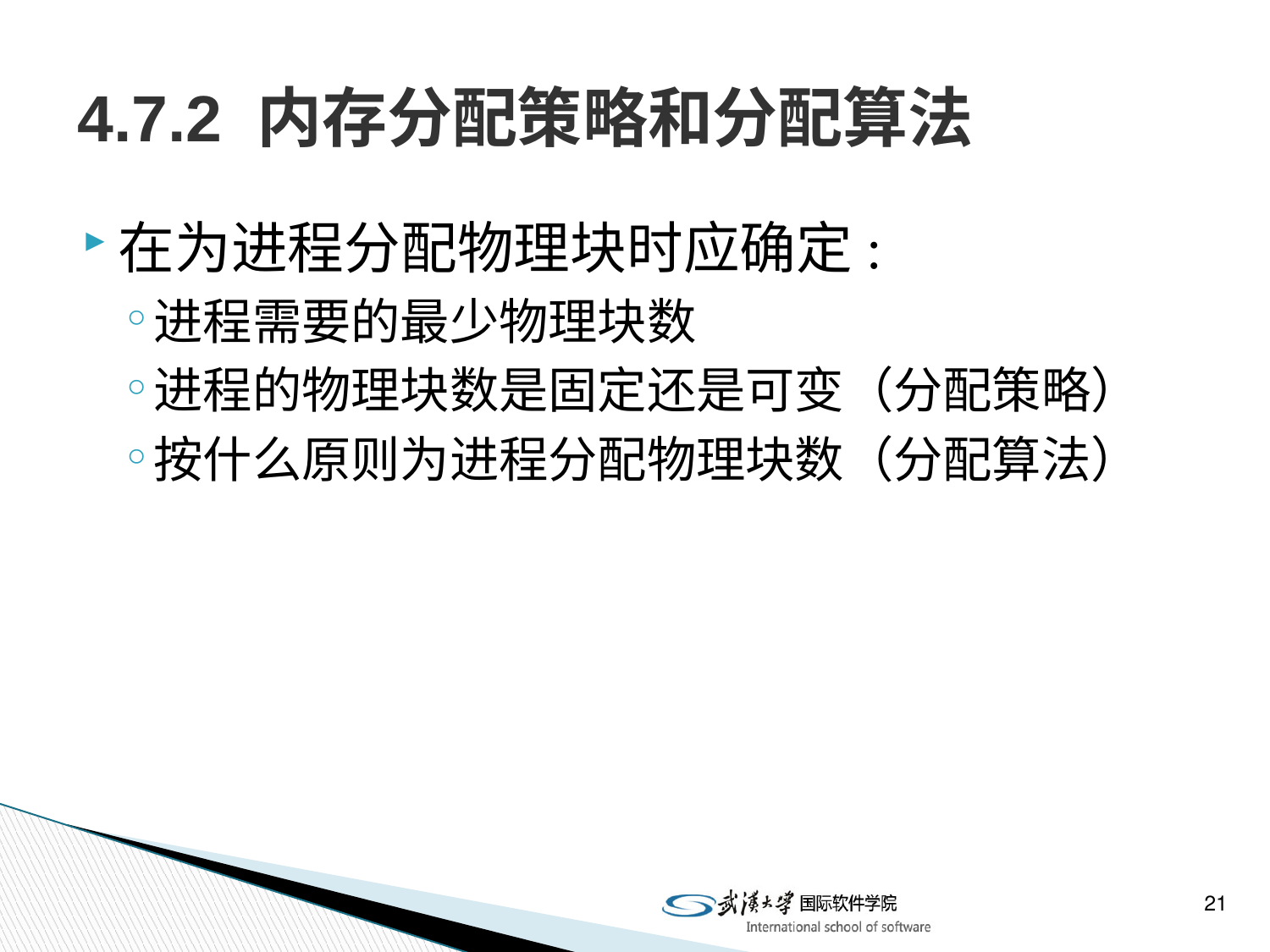

# 4.7.2 内存分配策略和分配算法
在为进程分配物理块时应确定:
进程需要的最少物理块数
进程的物理块数是固定还是可变（分配策略）
按什么原则为进程分配物理块数（分配算法）